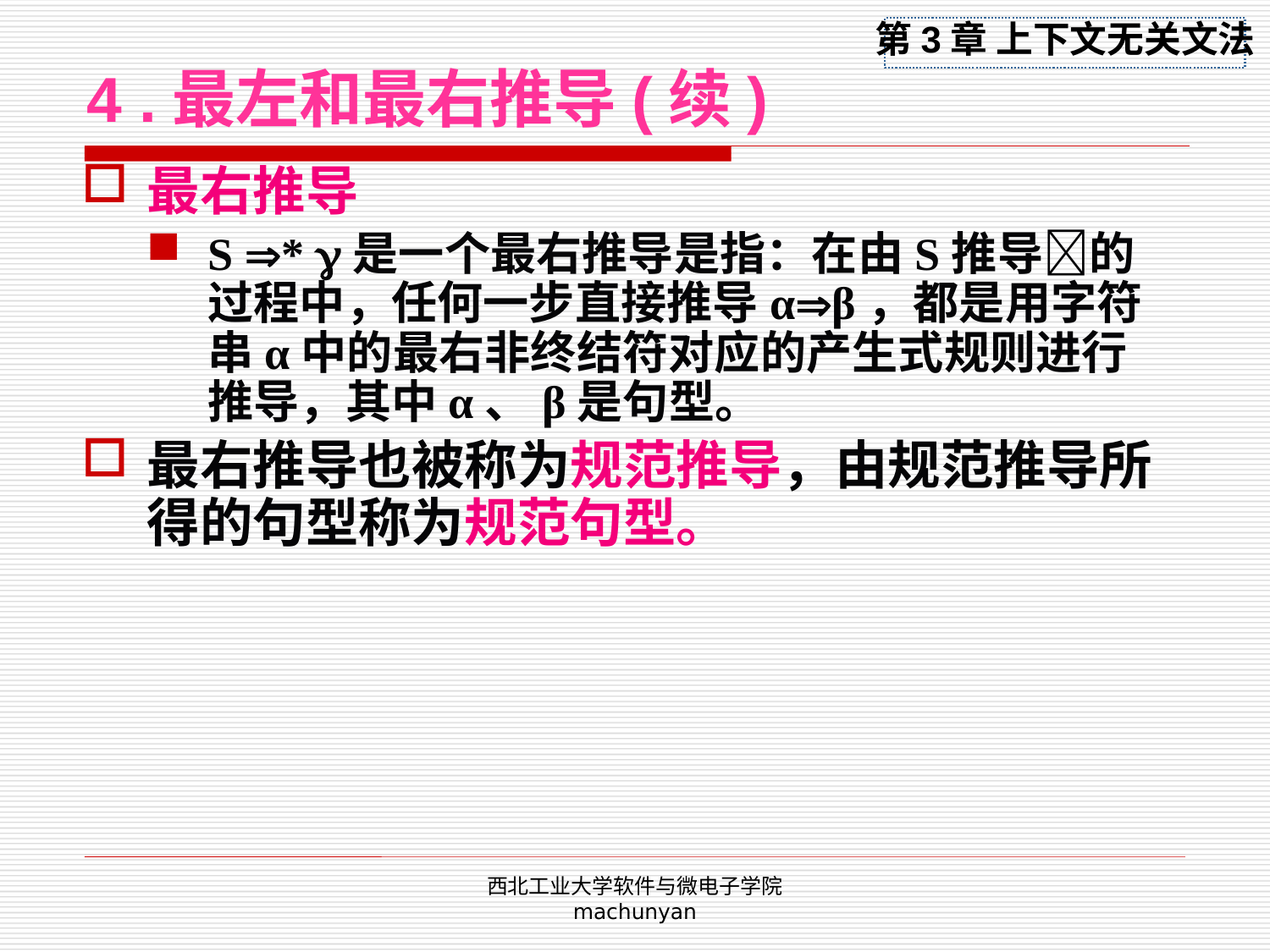

4 .最左和最右推导(续)
最右推导
S ⇒* γ是一个最右推导是指：在由S推导γ的过程中，任何一步直接推导α⇒β，都是用字符串α中的最右非终结符对应的产生式规则进行推导，其中α、β是句型。
最右推导也被称为规范推导，由规范推导所得的句型称为规范句型。

西北工业大学软件与微电子学院 machunyan
29